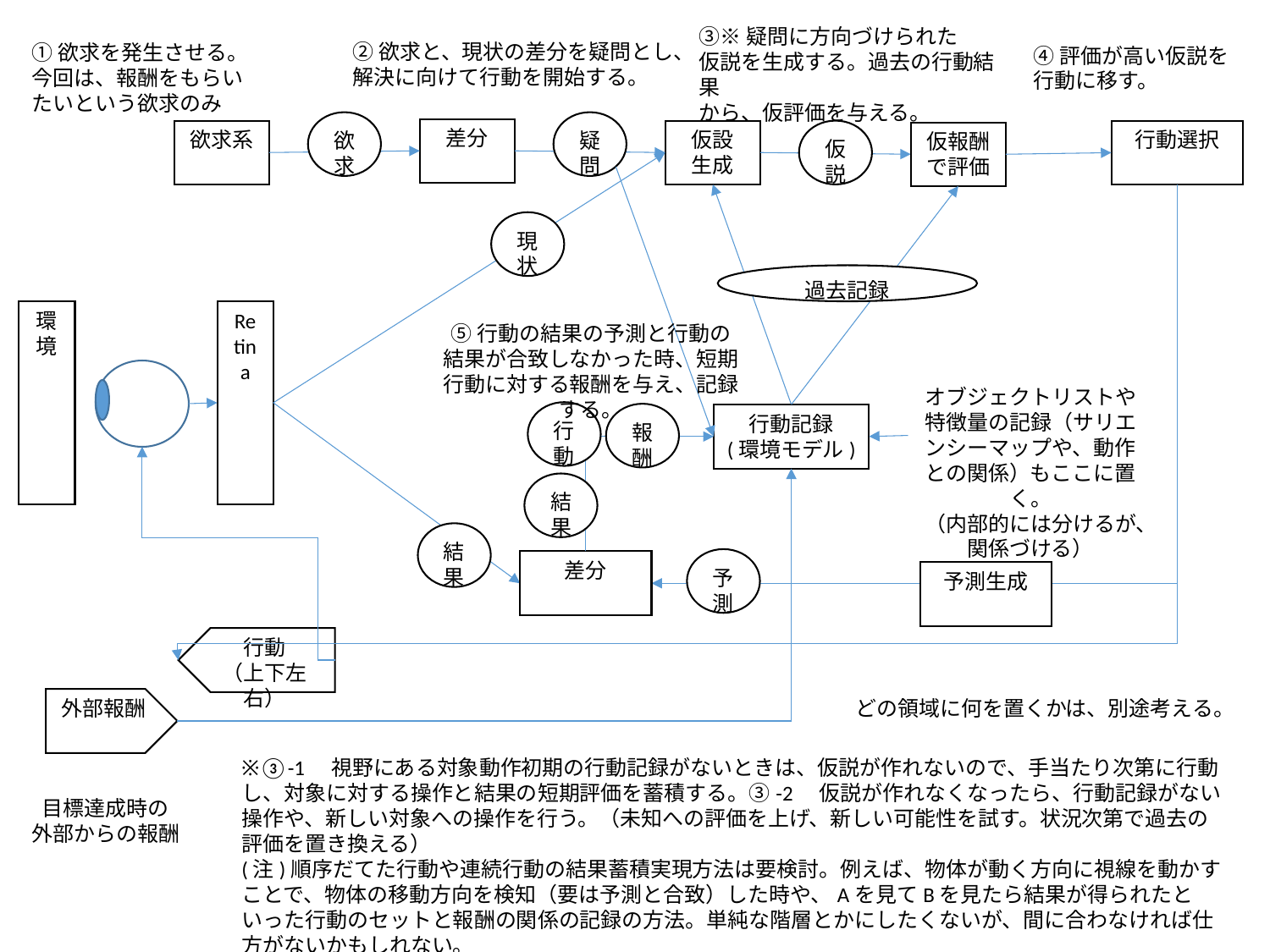

③※疑問に方向づけられた
仮説を生成する。過去の行動結果
から、仮評価を与える。
②欲求と、現状の差分を疑問とし、
解決に向けて行動を開始する。
①欲求を発生させる。
今回は、報酬をもらい
たいという欲求のみ
④評価が高い仮説を
行動に移す。
欲求
疑問
差分
欲求系
仮設
生成
仮説
行動選択

仮報酬
で評価
現状
過去記録
環境
Retina
⑤行動の結果の予測と行動の結果が合致しなかった時、短期行動に対する報酬を与え、記録する。

オブジェクトリストや
特徴量の記録（サリエンシーマップや、動作との関係）もここに置く。
（内部的には分けるが、
関係づける）

行動
報酬
行動記録
(環境モデル)
結果
結果
予測
差分
予測生成
行動
（上下左右）
外部報酬
どの領域に何を置くかは、別途考える。
※③-1　視野にある対象動作初期の行動記録がないときは、仮説が作れないので、手当たり次第に行動し、対象に対する操作と結果の短期評価を蓄積する。③-2　仮説が作れなくなったら、行動記録がない操作や、新しい対象への操作を行う。（未知への評価を上げ、新しい可能性を試す。状況次第で過去の評価を置き換える）
(注)順序だてた行動や連続行動の結果蓄積実現方法は要検討。例えば、物体が動く方向に視線を動かすことで、物体の移動方向を検知（要は予測と合致）した時や、Aを見てBを見たら結果が得られたといった行動のセットと報酬の関係の記録の方法。単純な階層とかにしたくないが、間に合わなければ仕方がないかもしれない。
目標達成時の
外部からの報酬